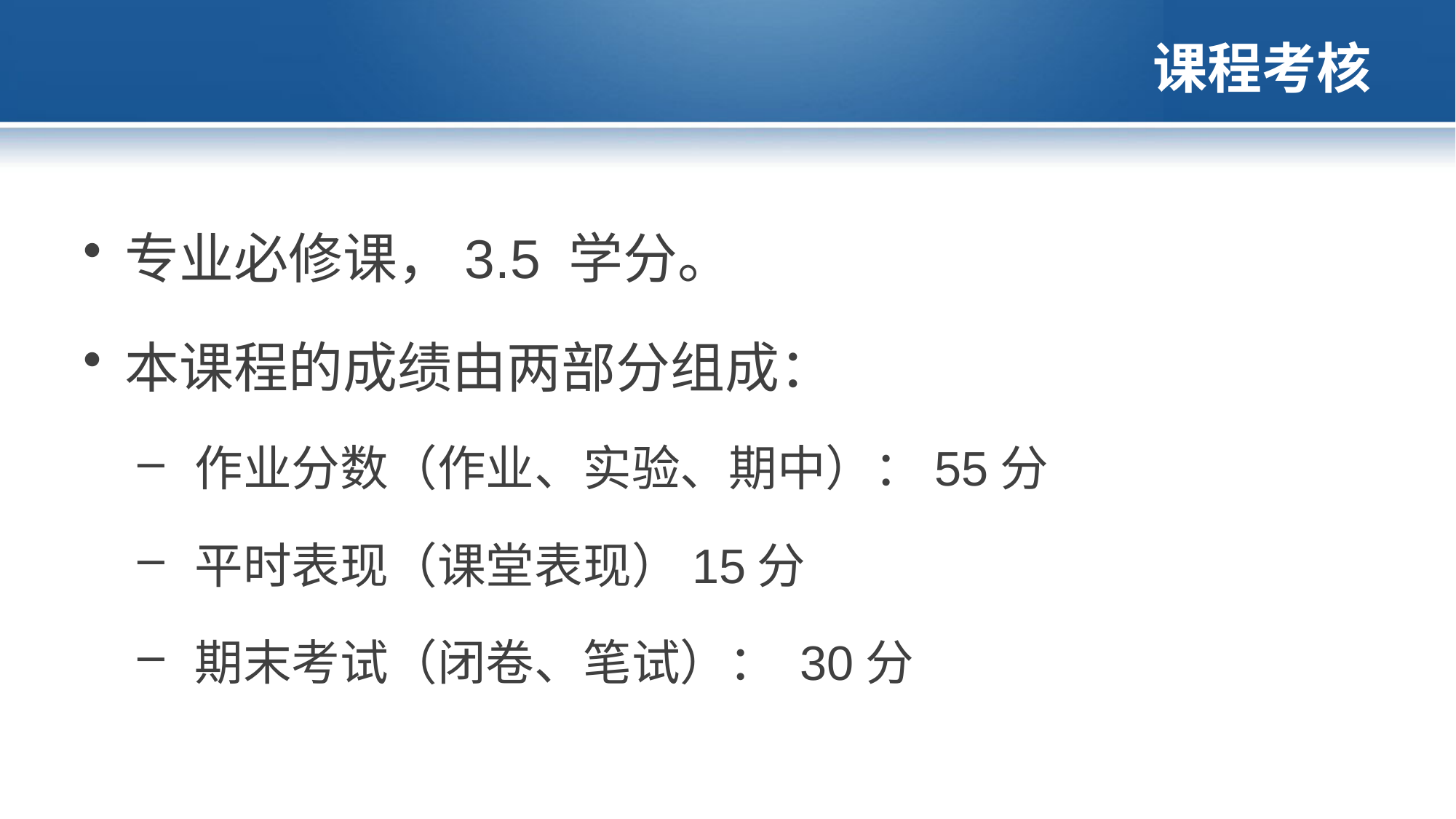

# 课程考核
专业必修课，3.5 学分。
本课程的成绩由两部分组成：
 作业分数（作业、实验、期中）：55分
 平时表现（课堂表现）15分
 期末考试（闭卷、笔试）： 30分